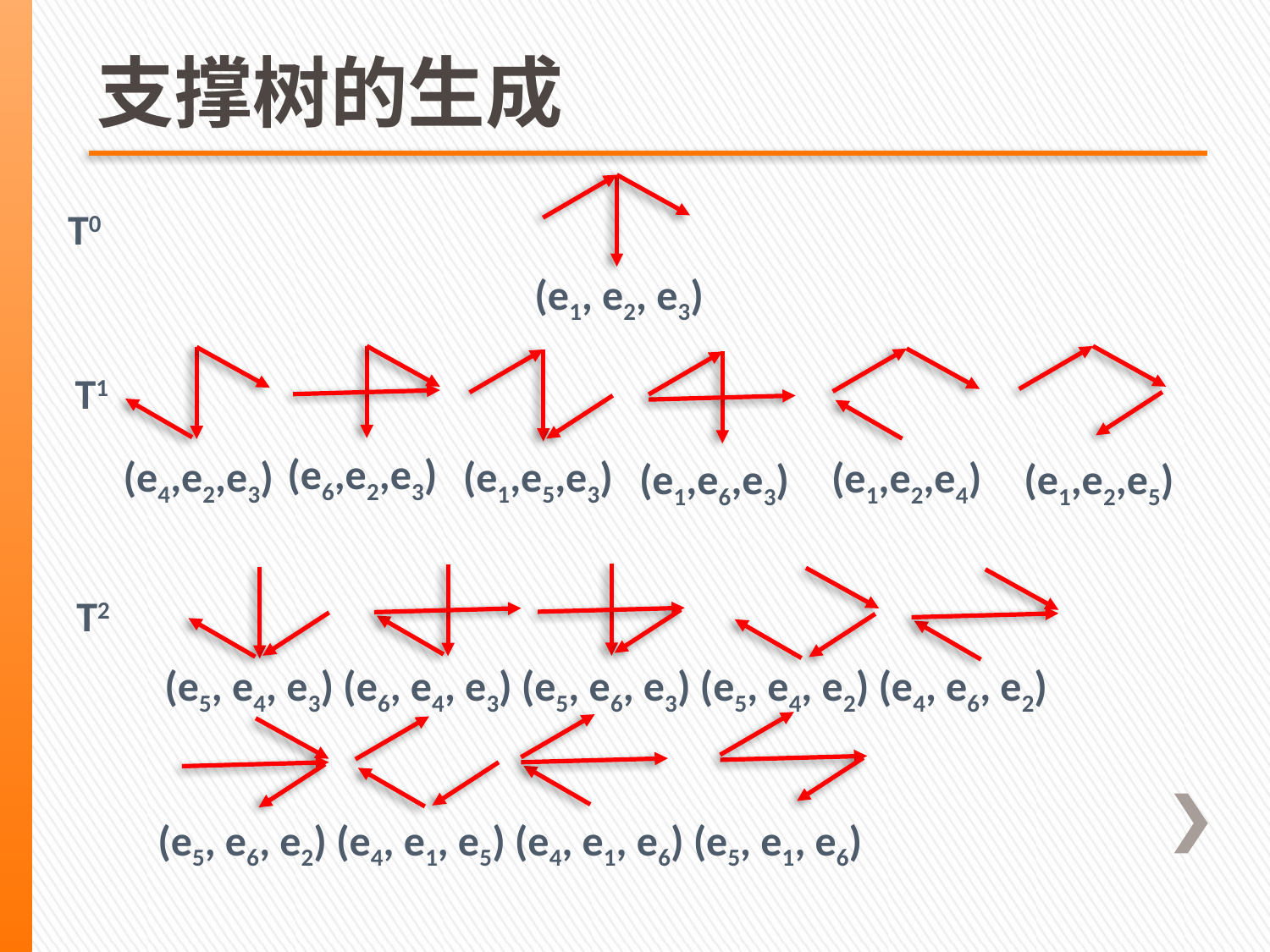

# 支撑树的生成
T0
(e1, e2, e3)
 T1
(e6,e2,e3)
(e4,e2,e3)
(e1,e5,e3)
(e1,e2,e4)
(e1,e6,e3)
(e1,e2,e5)
T2
(e5, e4, e3) (e6, e4, e3) (e5, e6, e3) (e5, e4, e2) (e4, e6, e2)
(e5, e6, e2) (e4, e1, e5) (e4, e1, e6) (e5, e1, e6)